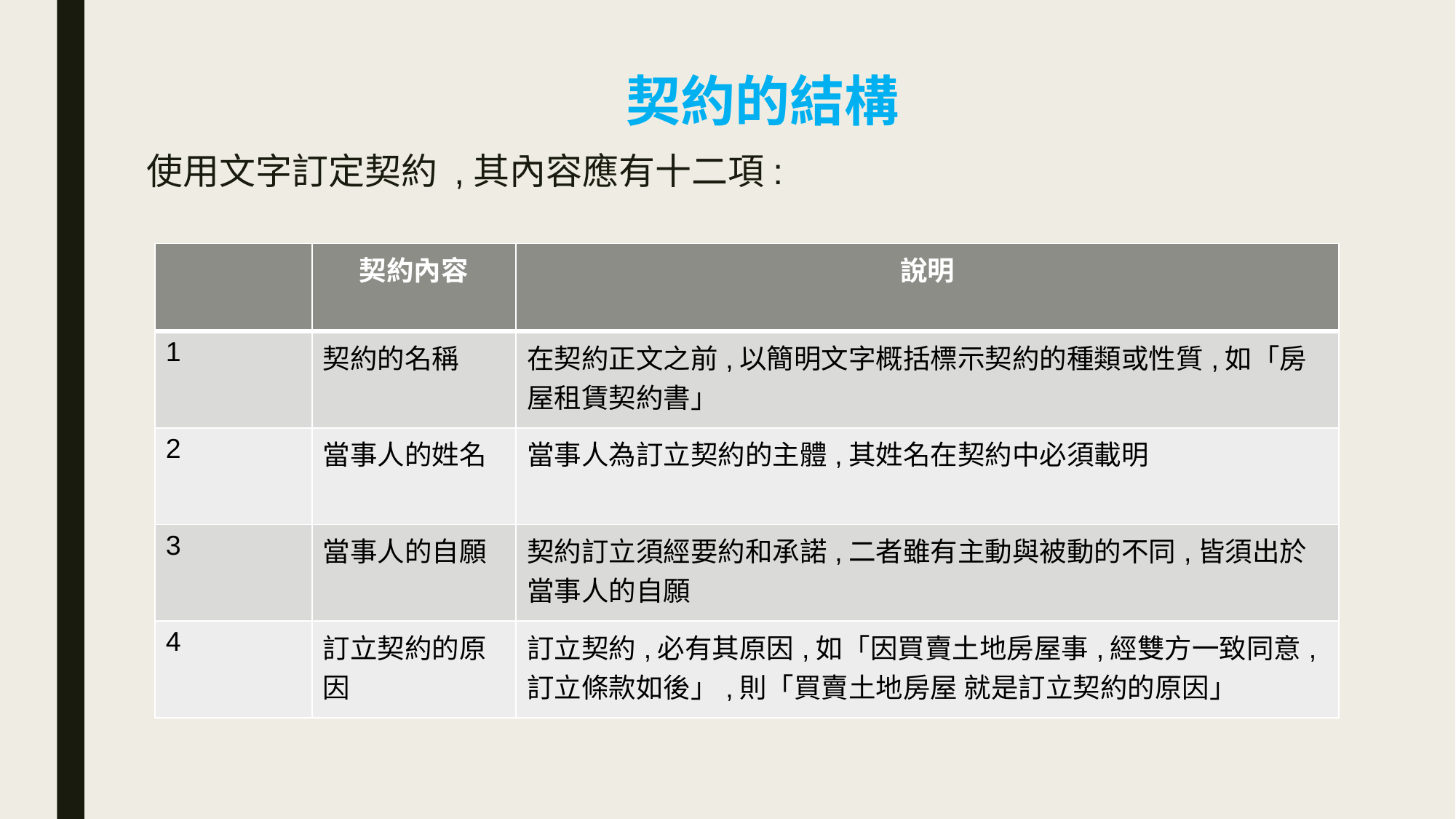

契約的結構
使用文字訂定契約 ,其內容應有十二項:

|  | 契約內容 | 說明 |
| --- | --- | --- |
| 1 | 契約的名稱 | 在契約正文之前,以簡明文字概括標示契約的種類或性質,如「房屋租賃契約書」 |
| 2 | 當事人的姓名 | 當事人為訂立契約的主體,其姓名在契約中必須載明 |
| 3 | 當事人的自願 | 契約訂立須經要約和承諾,二者雖有主動與被動的不同,皆須出於當事人的自願 |
| 4 | 訂立契約的原因 | 訂立契約,必有其原因,如「因買賣土地房屋事,經雙方一致同意,訂立條款如後」,則「買賣土地房屋 就是訂立契約的原因」 |